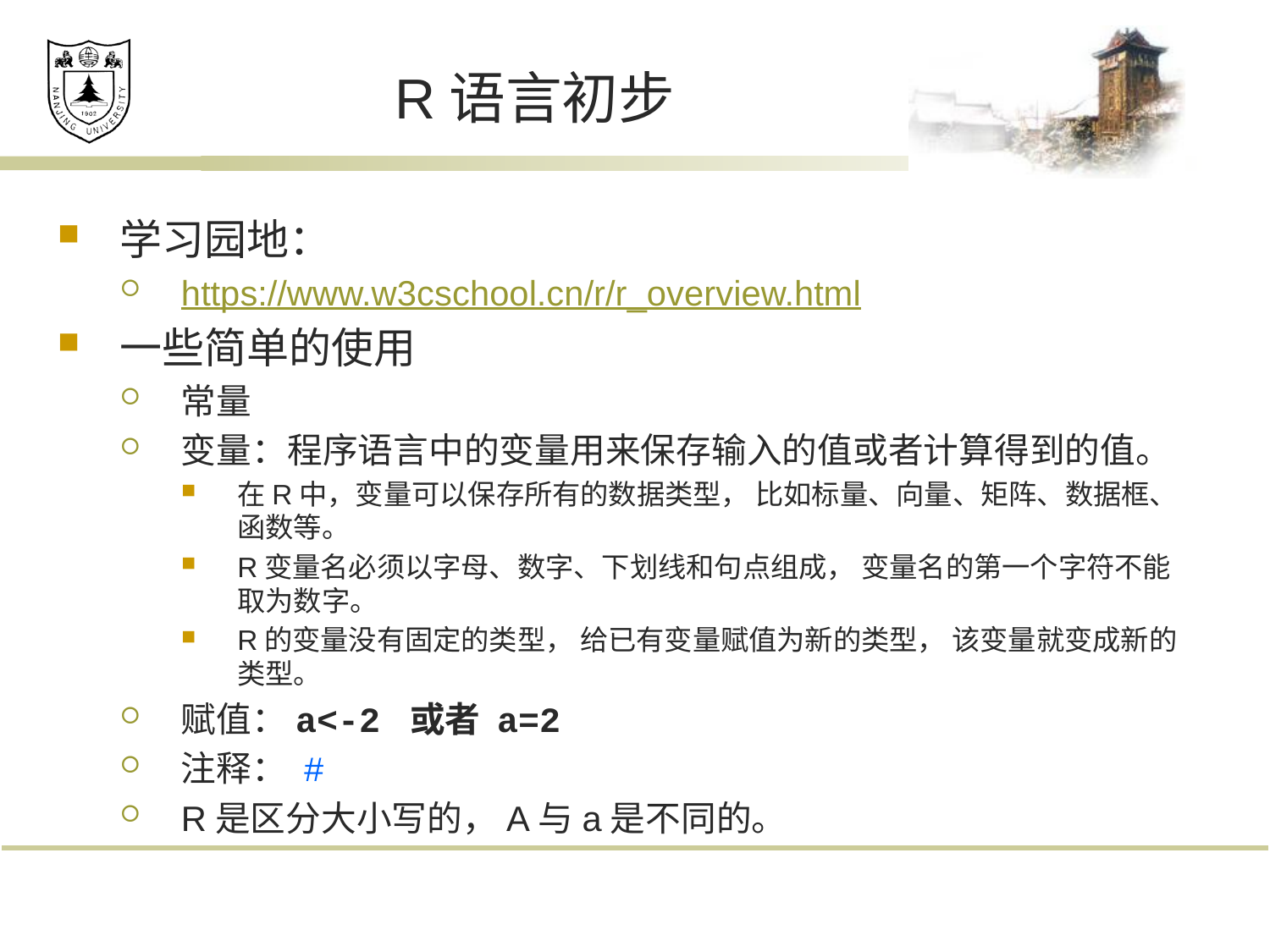

# R语言初步
学习园地：
https://www.w3cschool.cn/r/r_overview.html
一些简单的使用
常量
变量：程序语言中的变量用来保存输入的值或者计算得到的值。
在R中，变量可以保存所有的数据类型， 比如标量、向量、矩阵、数据框、函数等。
R变量名必须以字母、数字、下划线和句点组成， 变量名的第一个字符不能取为数字。
R的变量没有固定的类型， 给已有变量赋值为新的类型， 该变量就变成新的类型。
赋值：a<-2 或者 a=2
注释： #
R是区分大小写的，A与a是不同的。